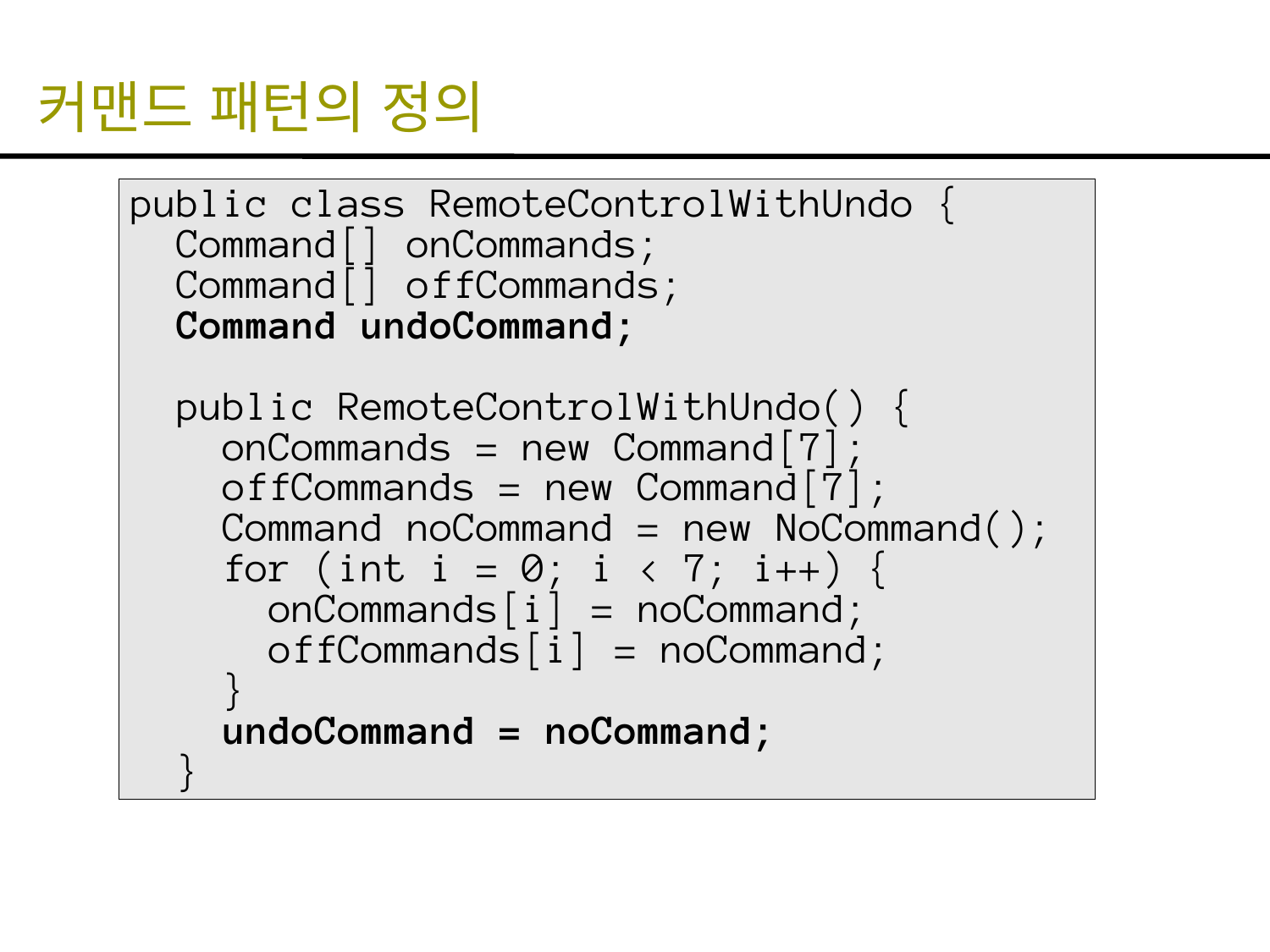

# 커맨드 패턴의 정의

public class RemoteControlWithUndo {
  Command[] onCommands;
  Command[] offCommands;
  Command undoCommand;

  public RemoteControlWithUndo() {
    onCommands = new Command[7];
    offCommands = new Command[7];
    Command noCommand = new NoCommand();
    for (int i = 0; i < 7; i++) {
      onCommands[i] = noCommand;
      offCommands[i] = noCommand;
    }
    undoCommand = noCommand;
  }